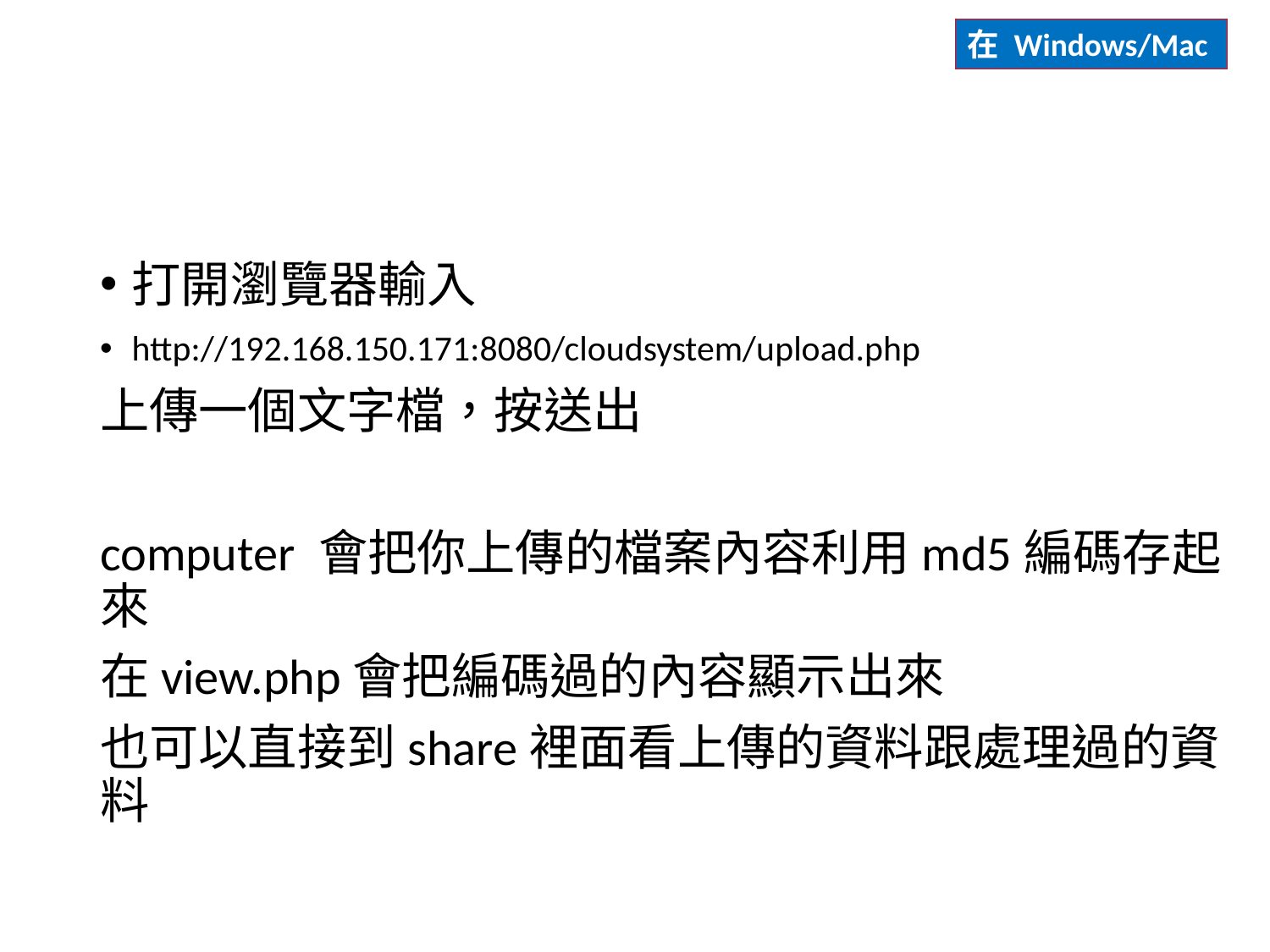

在 Windows/Mac
打開瀏覽器輸入
http://192.168.150.171:8080/cloudsystem/upload.php
上傳一個文字檔，按送出

computer 會把你上傳的檔案內容利用md5編碼存起來
在view.php會把編碼過的內容顯示出來
也可以直接到share裡面看上傳的資料跟處理過的資料